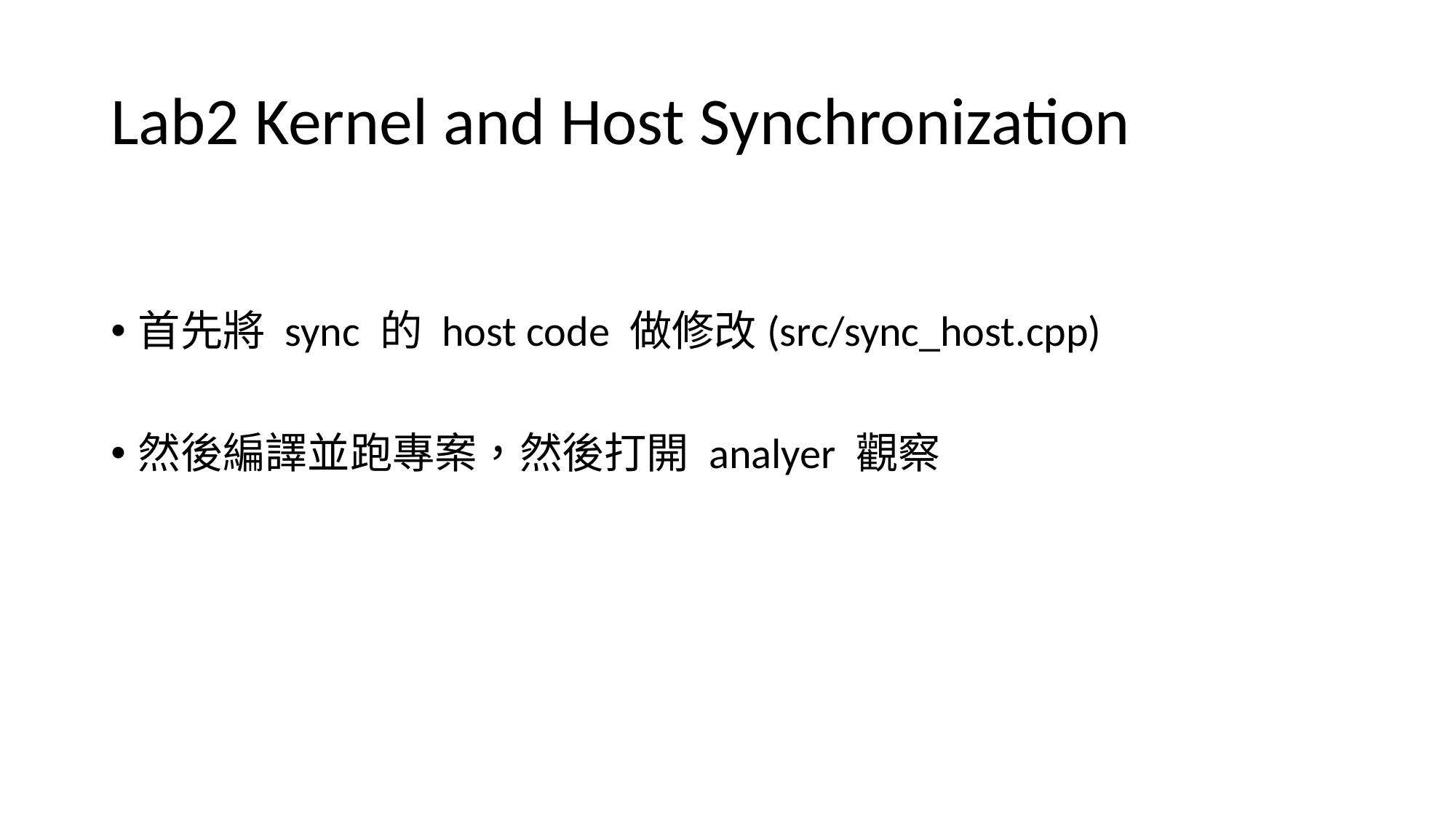

# Lab2 Kernel and Host Synchronization
首先將 sync 的 host code 做修改(src/sync_host.cpp)

然後編譯並跑專案，然後打開 analyer 觀察